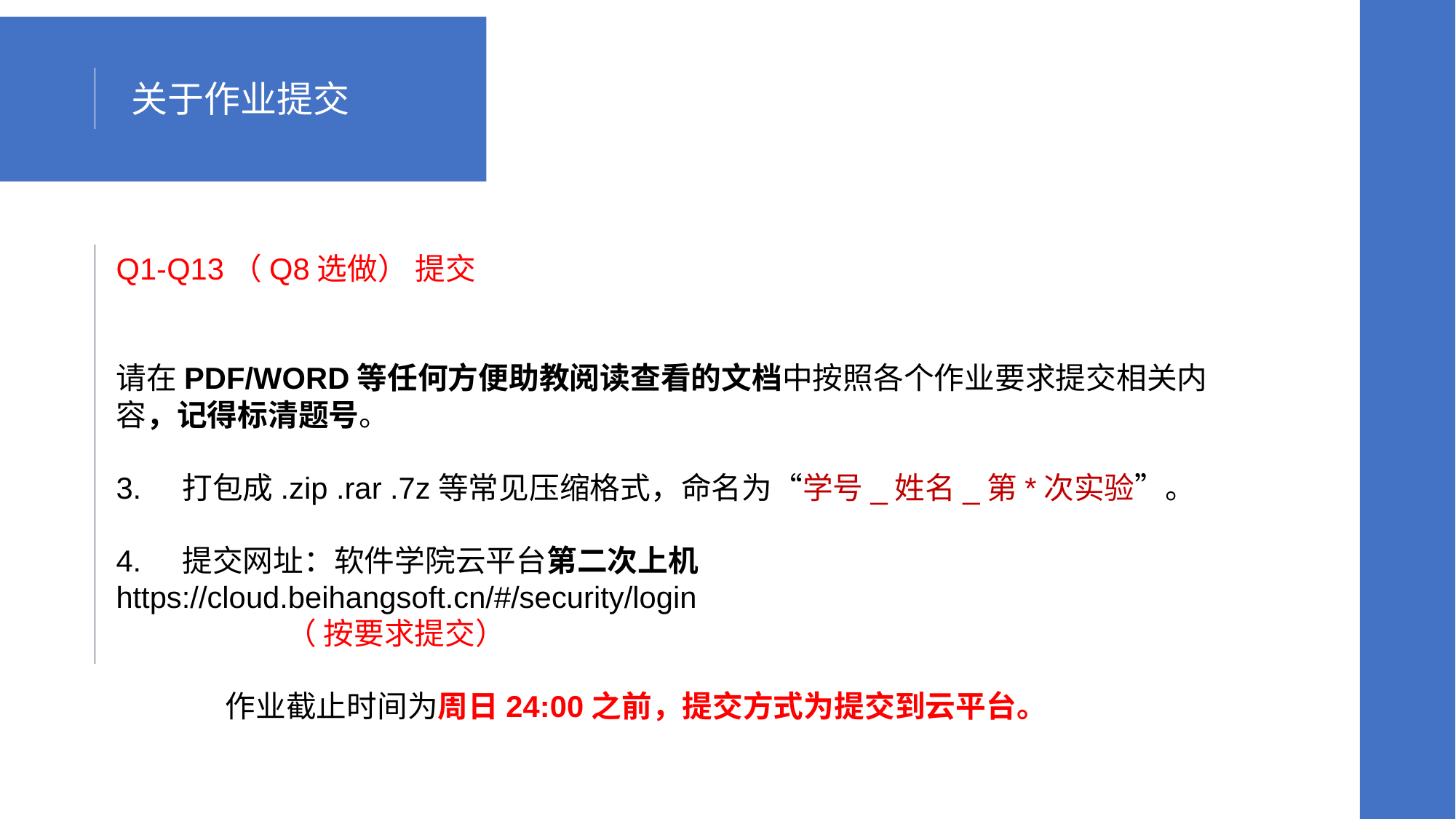

关于作业提交
Q1-Q13（Q8选做） 提交

请在PDF/WORD等任何方便助教阅读查看的文档中按照各个作业要求提交相关内容，记得标清题号。

3.    打包成.zip .rar .7z等常见压缩格式，命名为“学号_姓名_第*次实验”。

4.    提交网址：软件学院云平台第二次上机 https://cloud.beihangsoft.cn/#/security/login
	        （ 按要求提交）

	作业截止时间为周日24:00之前，提交方式为提交到云平台。